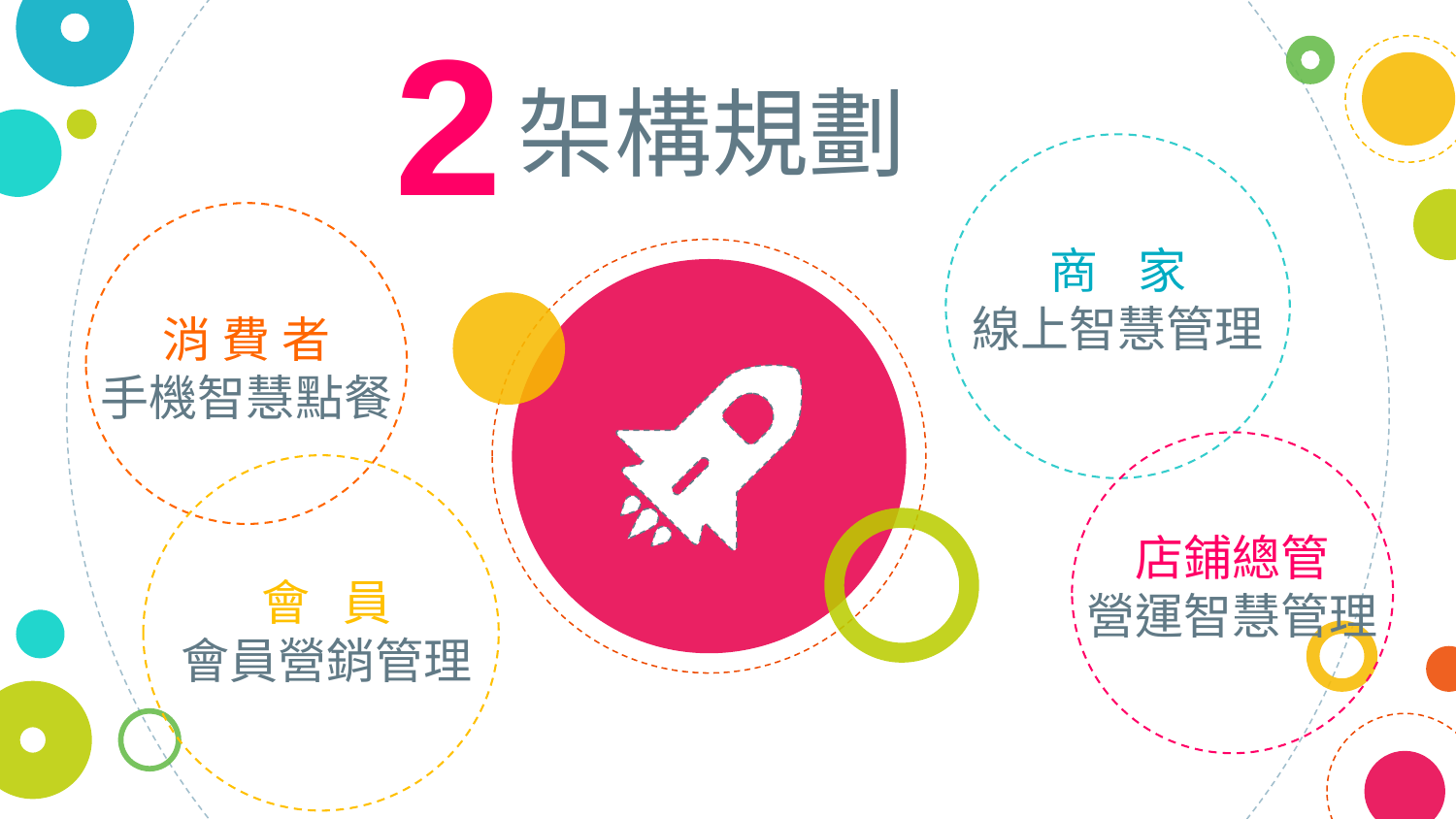

2
架構規劃

商  家
線上智慧管理

消 費 者
手機智慧點餐

店鋪總管
營運智慧管理

會   員
會員營銷管理